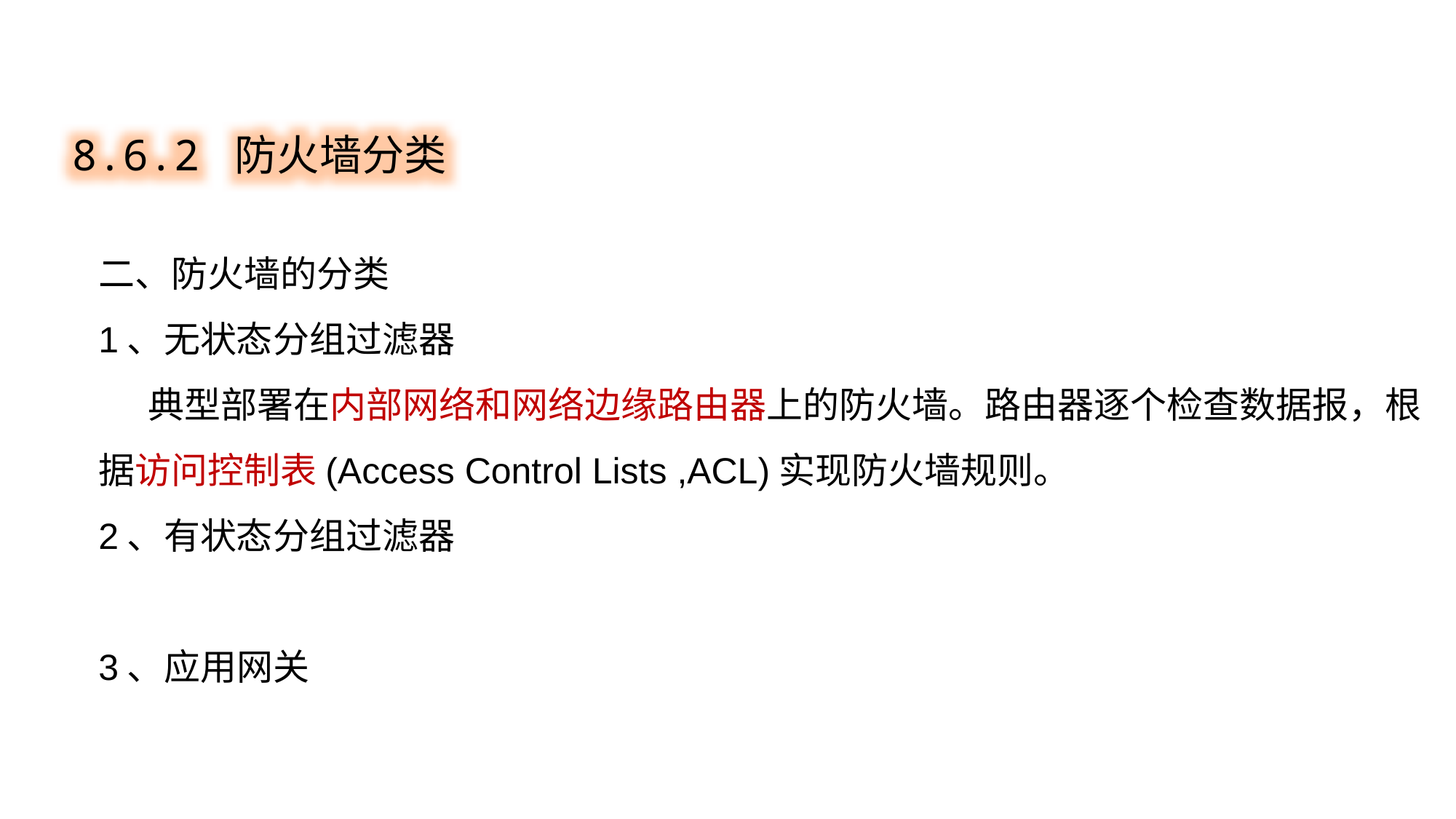

8.6.2 防火墙分类
二、防火墙的分类
1、无状态分组过滤器
     典型部署在内部网络和网络边缘路由器上的防火墙。路由器逐个检查数据报，根据访问控制表(Access Control Lists ,ACL)实现防火墙规则。
2、有状态分组过滤器

3、应用网关